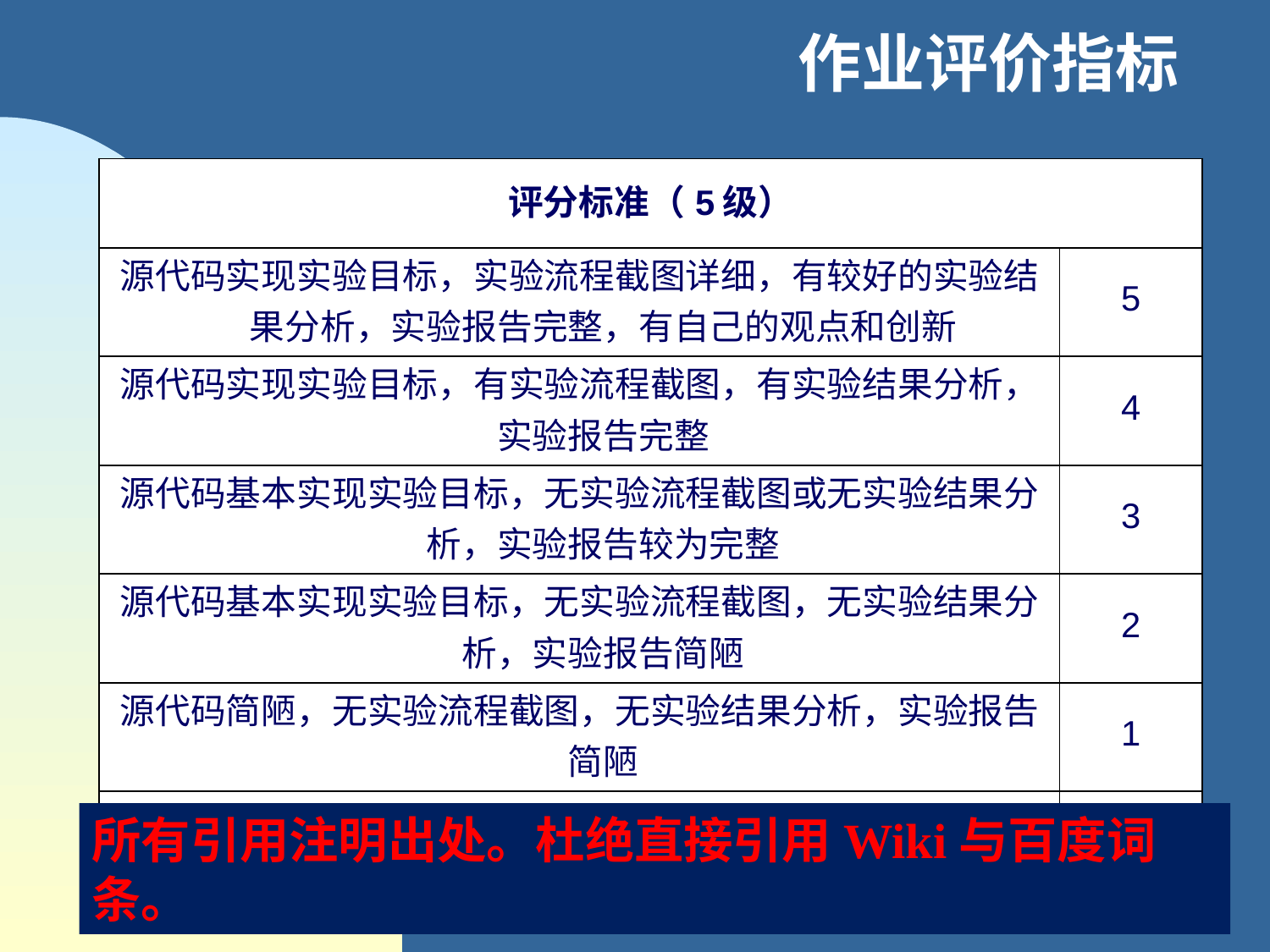

# 作业评价指标
| 评分标准（5级） |  |
| --- | --- |
| 源代码实现实验目标，实验流程截图详细，有较好的实验结果分析，实验报告完整，有自己的观点和创新 | 5 |
| 源代码实现实验目标，有实验流程截图，有实验结果分析，实验报告完整 | 4 |
| 源代码基本实现实验目标，无实验流程截图或无实验结果分析，实验报告较为完整 | 3 |
| 源代码基本实现实验目标，无实验流程截图，无实验结果分析，实验报告简陋 | 2 |
| 源代码简陋，无实验流程截图，无实验结果分析，实验报告简陋 | 1 |
| 有抄袭嫌疑(超过70%相似) | 0 |
所有引用注明出处。杜绝直接引用Wiki与百度词条。